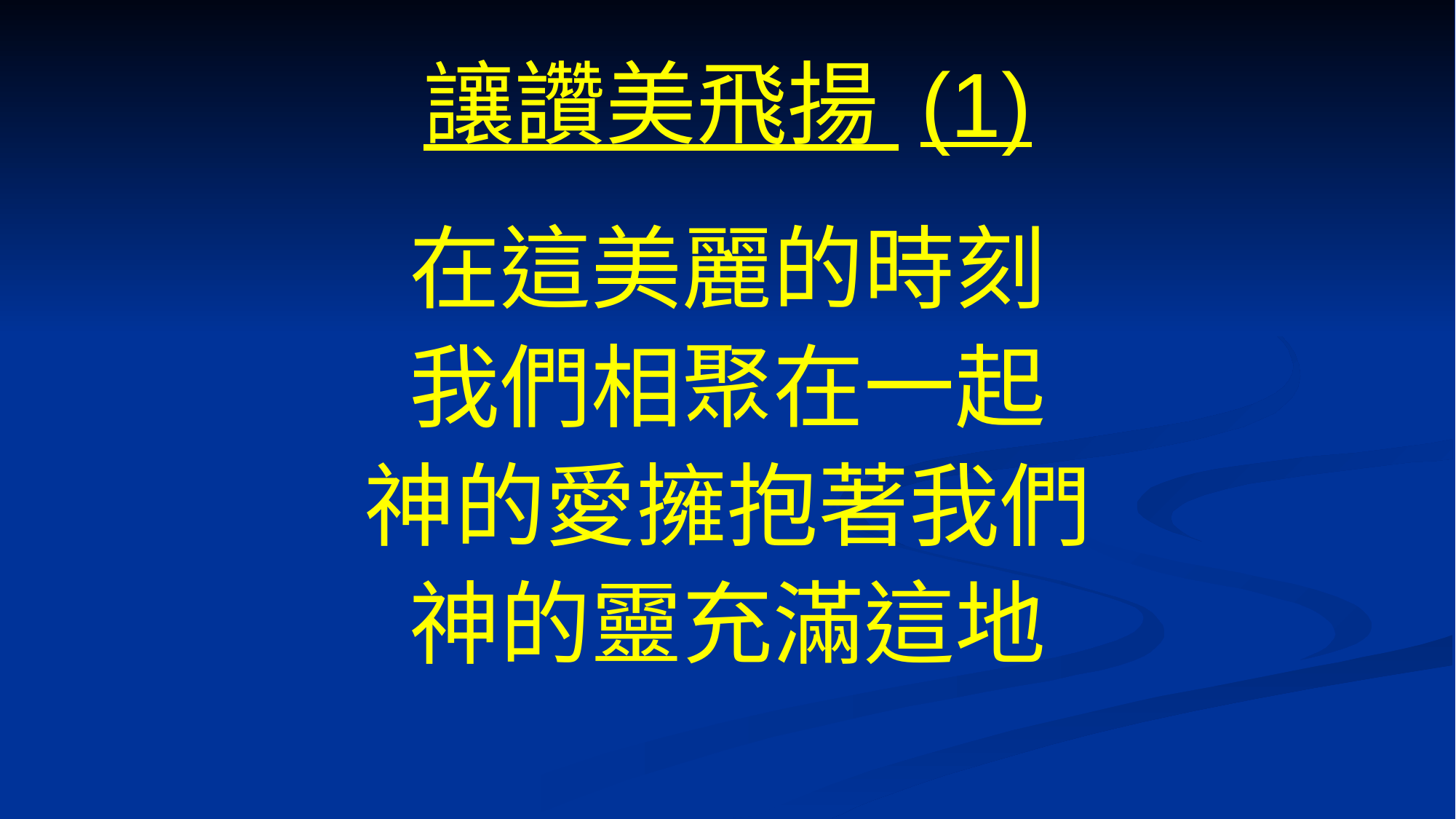

# 讓讚美飛揚 (1)
在這美麗的時刻
我們相聚在一起
神的愛擁抱著我們
神的靈充滿這地